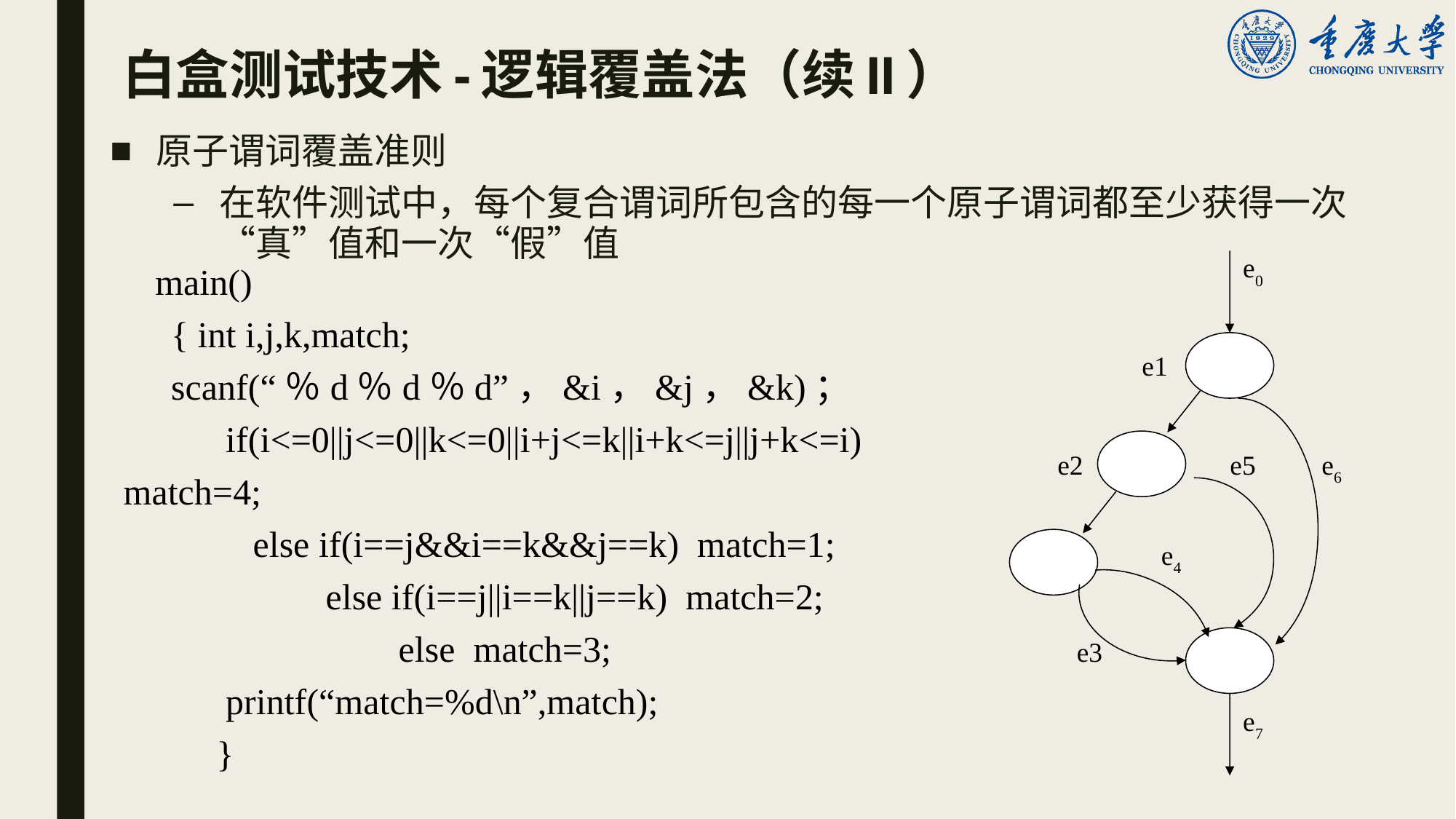

# 白盒测试技术-逻辑覆盖法（续II）
原子谓词覆盖准则
在软件测试中，每个复合谓词所包含的每一个原子谓词都至少获得一次“真”值和一次“假”值

main()
{ int i,j,k,match;
scanf(“％d％d％d”，&i，&j，&k)；
      if(i<=0||j<=0||k<=0||i+j<=k||i+k<=j||j+k<=i)  match=4;
         else if(i==j&&i==k&&j==k)  match=1;
                 else if(i==j||i==k||j==k)  match=2;
                         else  match=3;
      printf(“match=%d\n”,match);
     }

e0
e1
e2
e5
e6
e4
e3
e7